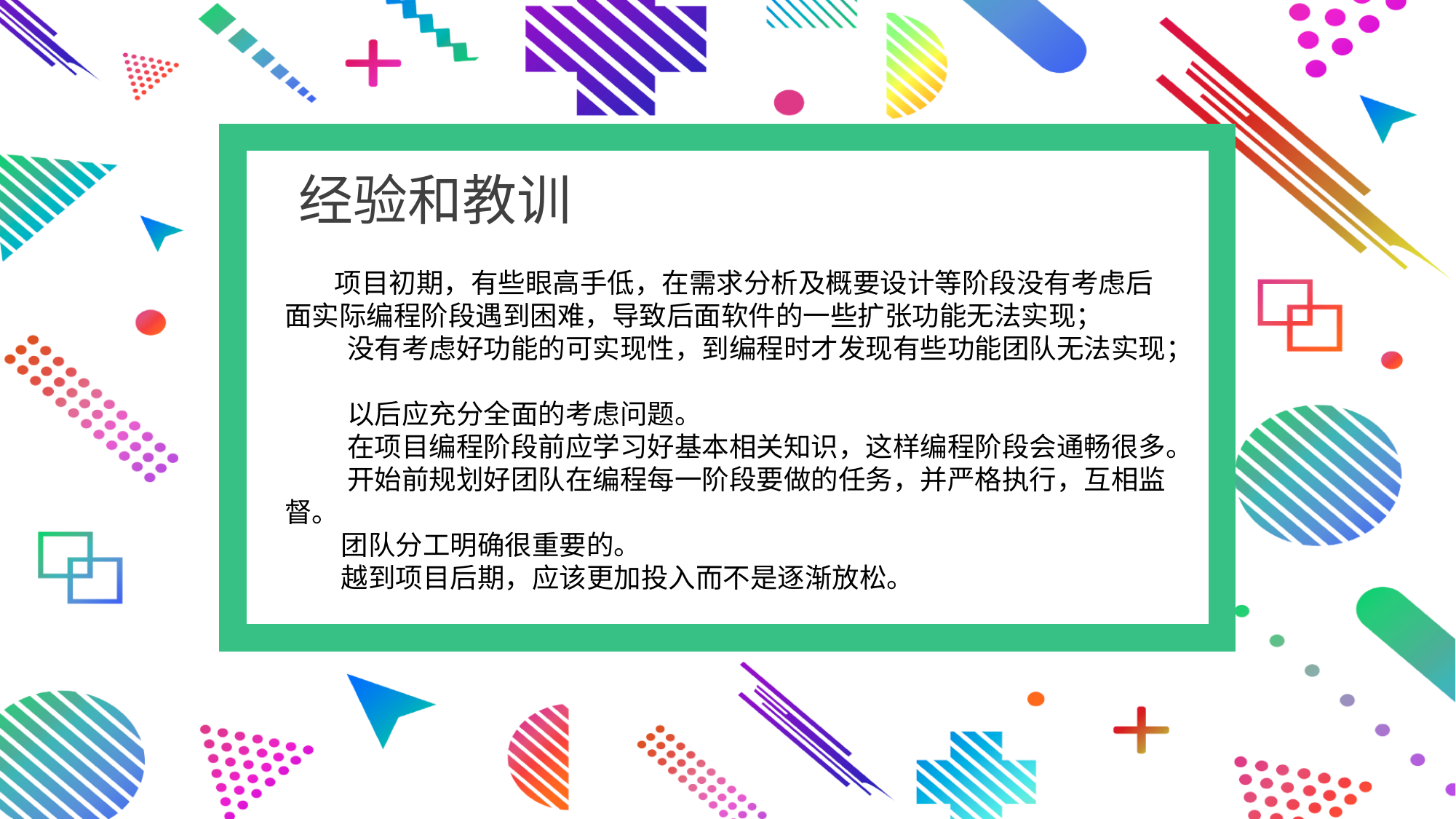

经验和教训
       项目初期，有些眼高手低，在需求分析及概要设计等阶段没有考虑后面实际编程阶段遇到困难，导致后面软件的一些扩张功能无法实现；
         没有考虑好功能的可实现性，到编程时才发现有些功能团队无法实现；

         以后应充分全面的考虑问题。
         在项目编程阶段前应学习好基本相关知识，这样编程阶段会通畅很多。
         开始前规划好团队在编程每一阶段要做的任务，并严格执行，互相监督。
        团队分工明确很重要的。
        越到项目后期，应该更加投入而不是逐渐放松。